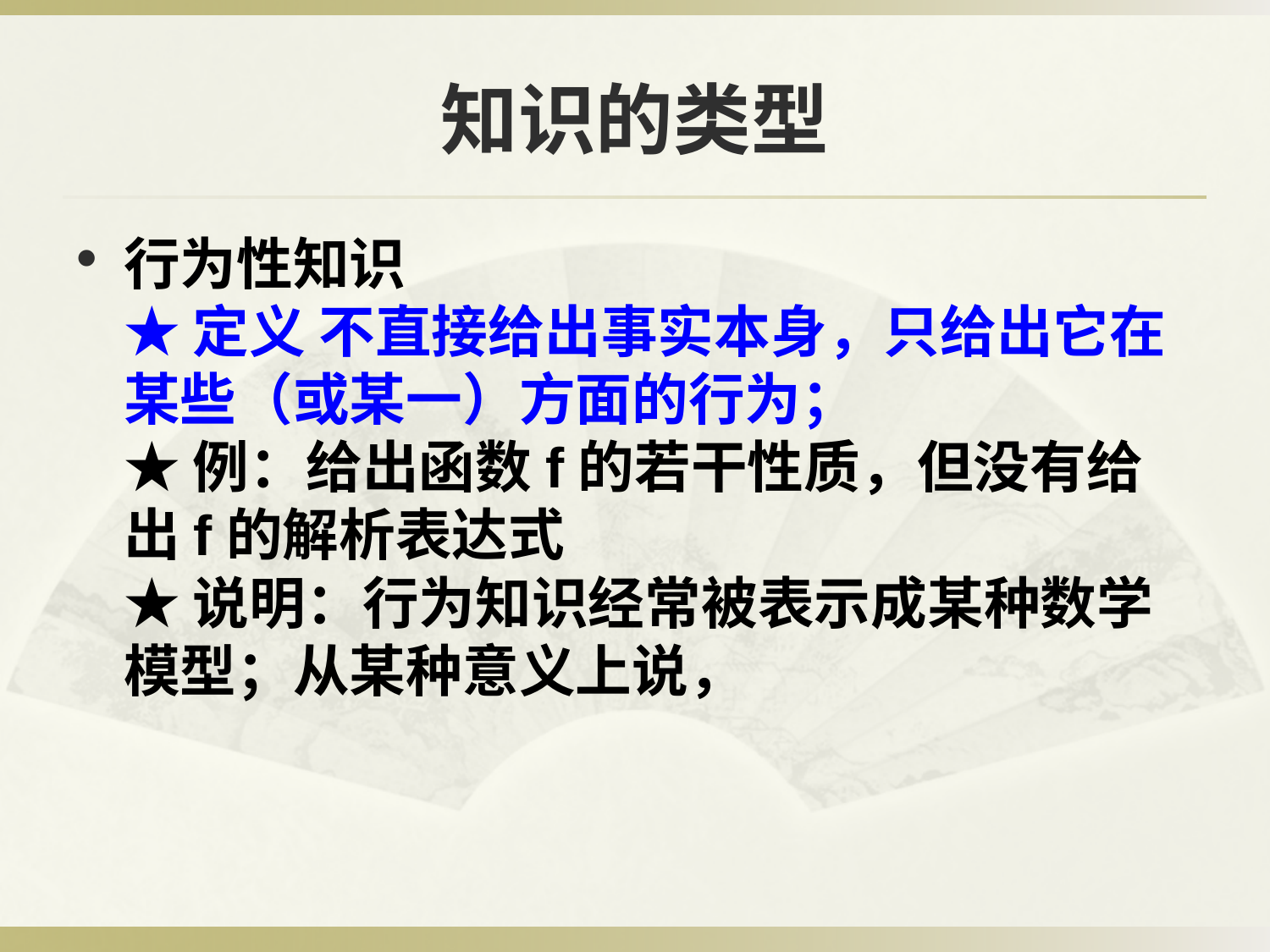

# 知识的类型
行为性知识
★ 定义 不直接给出事实本身，只给出它在某些（或某一）方面的行为；
★ 例：给出函数f的若干性质，但没有给出f的解析表达式
★ 说明：行为知识经常被表示成某种数学模型；从某种意义上说，

9